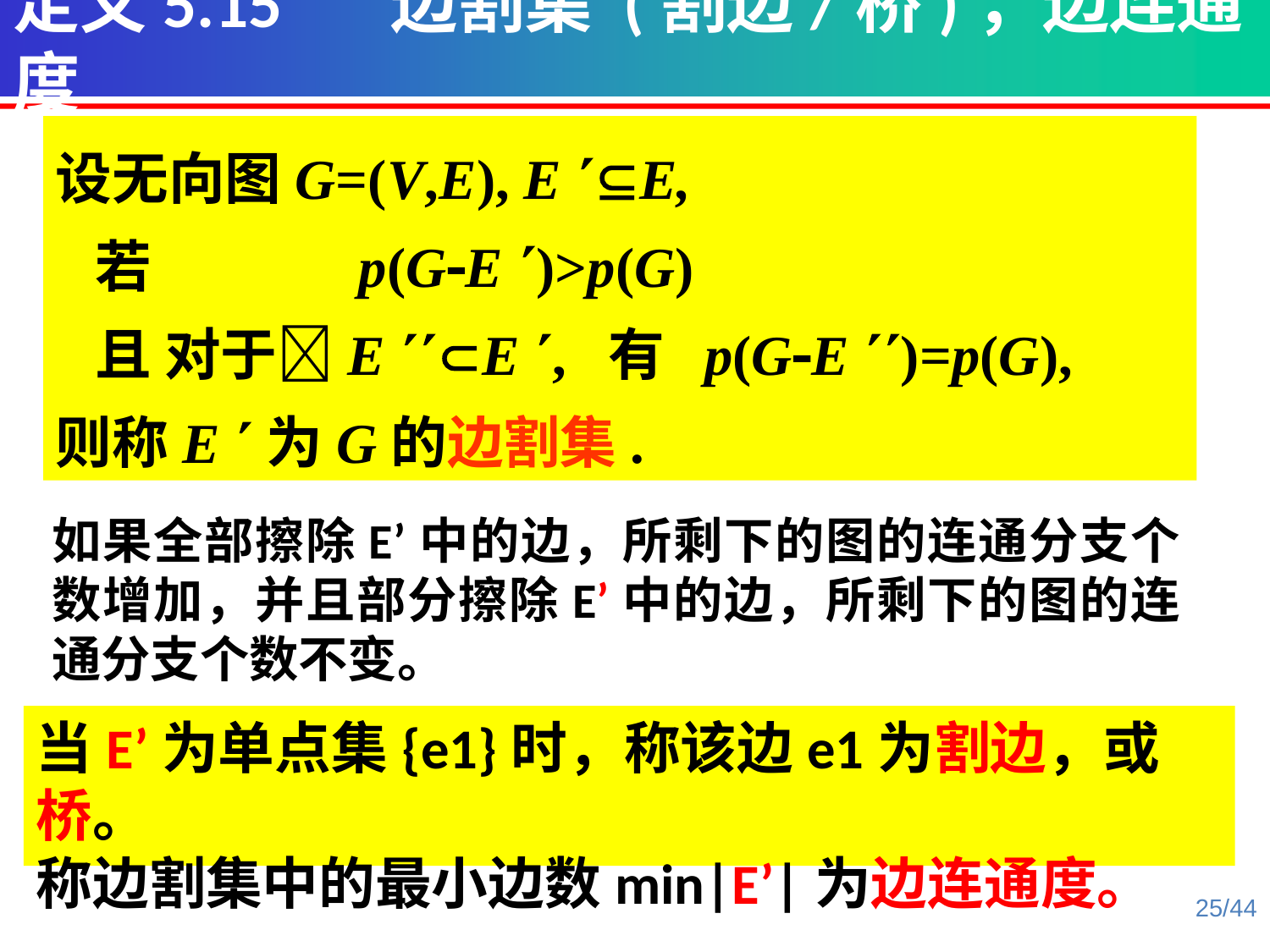

定义5.15      边割集 (割边/桥)，边连通度
设无向图G=(V,E), E ′⊆E,
  若               p(G−E ′)>p(G)
  且 对于∀E ′′⊂E ′,  有  p(G−E ′′)=p(G),
则称E ′为G的边割集.
如果全部擦除E’中的边，所剩下的图的连通分支个数增加，并且部分擦除E’中的边，所剩下的图的连通分支个数不变。
当E’为单点集{e1}时，称该边e1为割边，或桥。
称边割集中的最小边数min|E’|为边连通度。
25/44